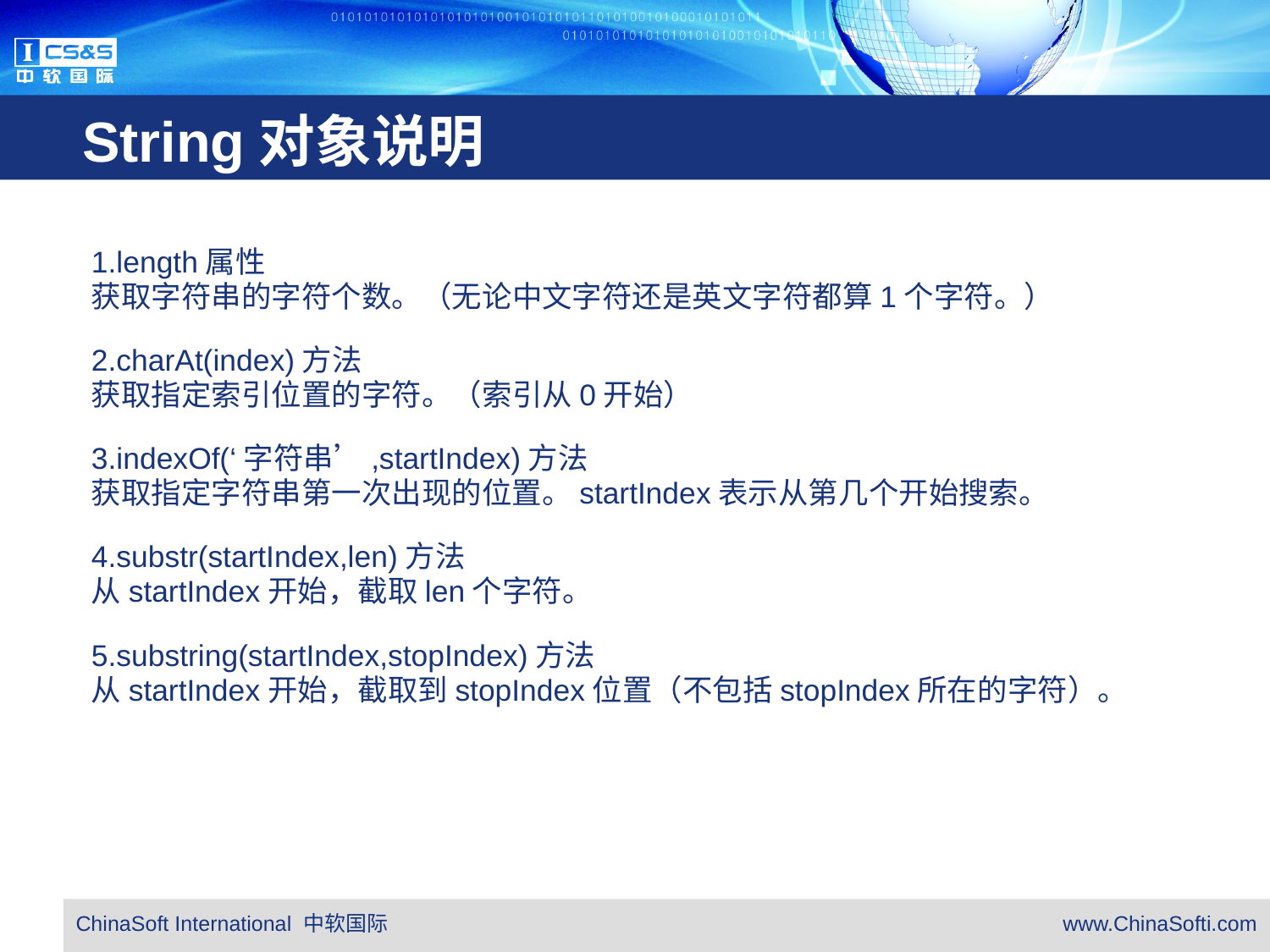

# String对象说明
1.length属性
获取字符串的字符个数。（无论中文字符还是英文字符都算1个字符。）
2.charAt(index)方法
获取指定索引位置的字符。（索引从0开始）
3.indexOf(‘字符串’,startIndex)方法
获取指定字符串第一次出现的位置。startIndex表示从第几个开始搜索。
4.substr(startIndex,len)方法
从startIndex开始，截取len个字符。
5.substring(startIndex,stopIndex)方法
从startIndex开始，截取到stopIndex位置（不包括stopIndex所在的字符）。